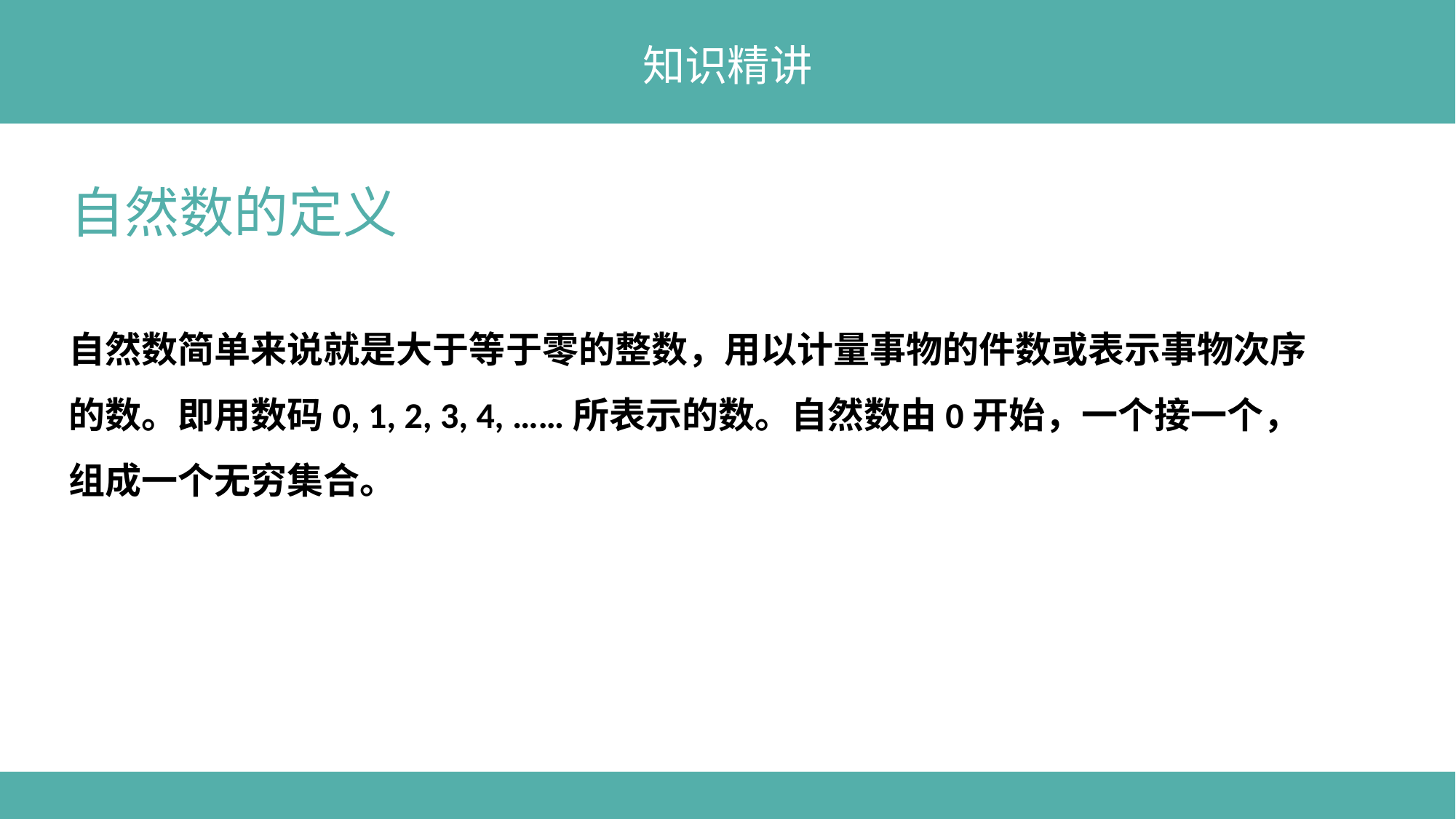

知识精讲

自然数的定义
自然数简单来说就是大于等于零的整数，用以计量事物的件数或表示事物次序的数。即用数码0, 1, 2, 3, 4, ……所表示的数。自然数由0开始，一个接一个，组成一个无穷集合。